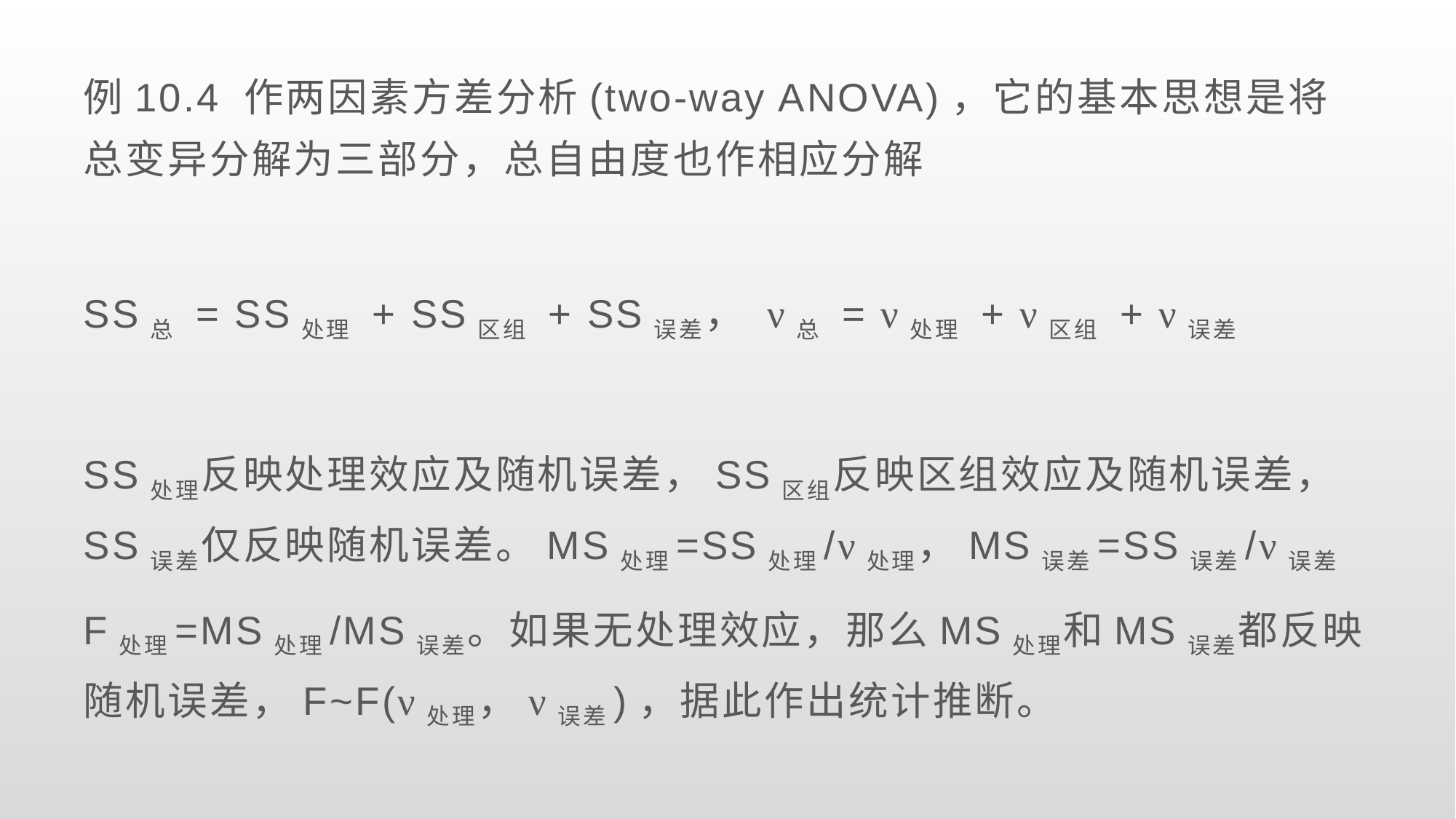

例10.4 作两因素方差分析(two-way ANOVA)，它的基本思想是将总变异分解为三部分，总自由度也作相应分解

SS总 = SS处理 + SS区组 + SS误差， ν总 = ν处理 + ν区组 + ν误差

SS处理反映处理效应及随机误差，SS区组反映区组效应及随机误差，SS误差仅反映随机误差。MS处理=SS处理/ν处理，MS误差=SS误差/ν误差
F处理=MS处理/MS误差。如果无处理效应，那么MS处理和MS误差都反映随机误差，F~F(ν处理，ν误差)，据此作出统计推断。